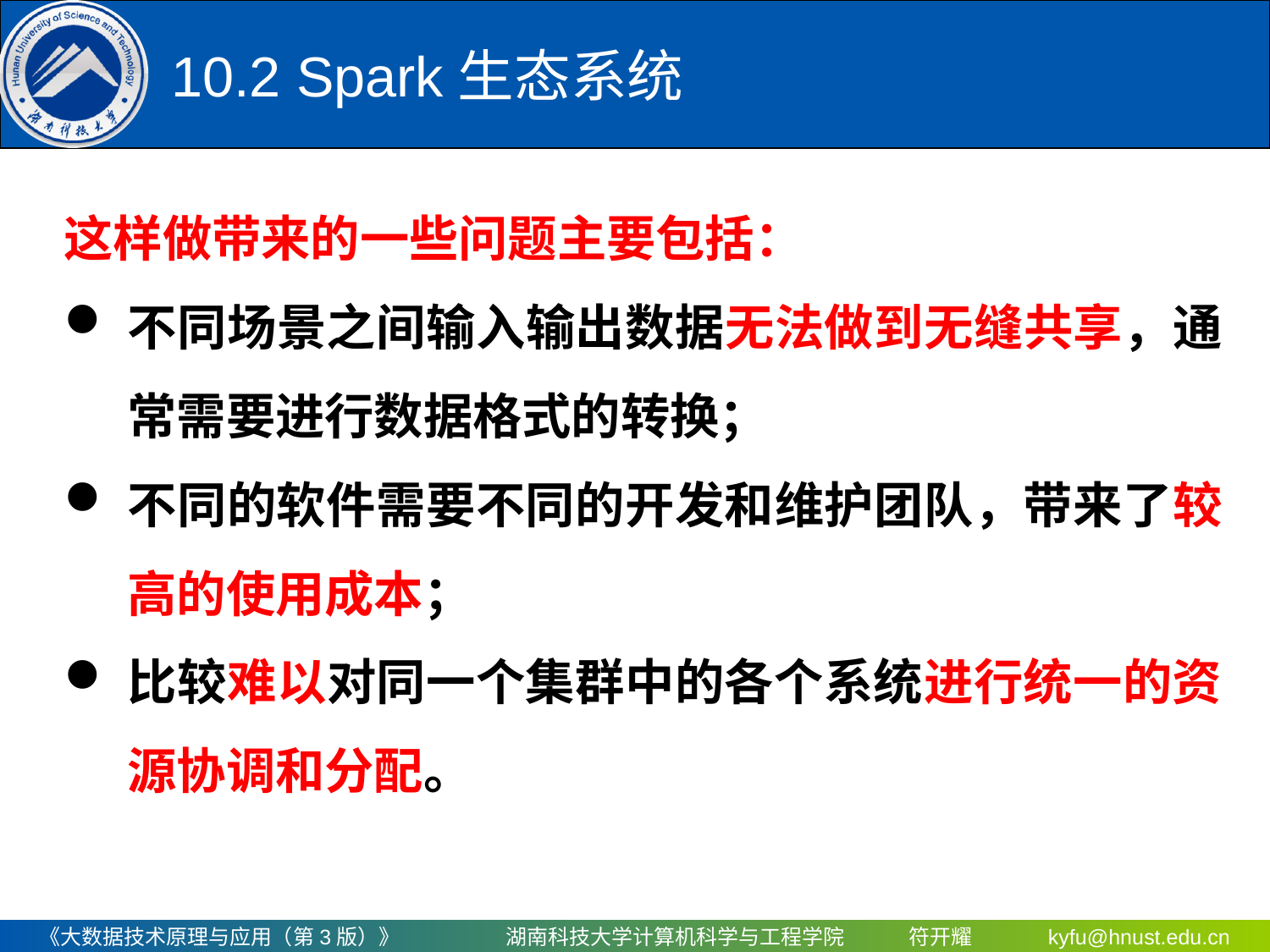

# 10.2 Spark生态系统
这样做带来的一些问题主要包括：
不同场景之间输入输出数据无法做到无缝共享，通常需要进行数据格式的转换；
不同的软件需要不同的开发和维护团队，带来了较高的使用成本；
比较难以对同一个集群中的各个系统进行统一的资源协调和分配。